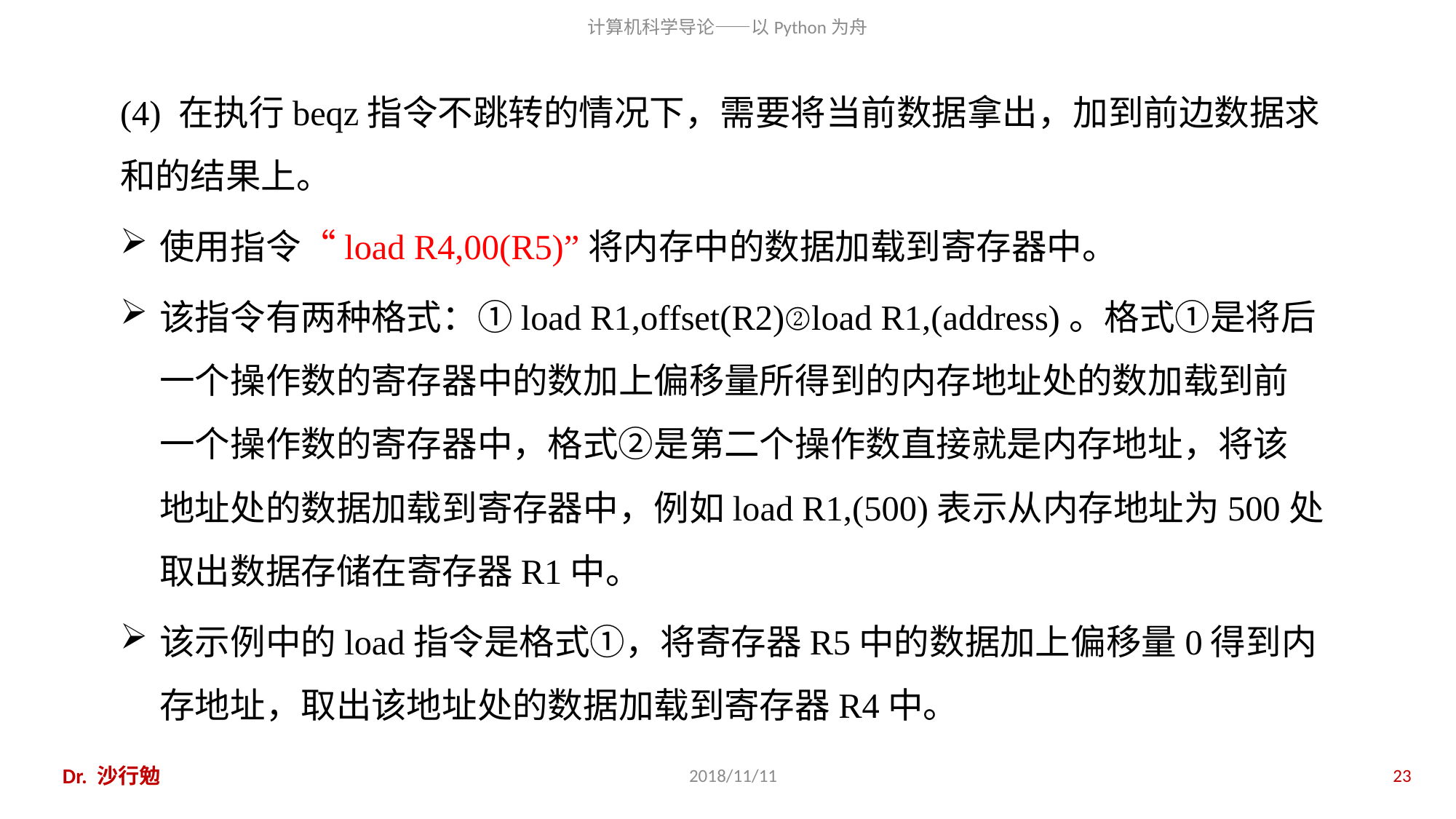

(4) 在执行beqz指令不跳转的情况下，需要将当前数据拿出，加到前边数据求和的结果上。
使用指令“load R4,00(R5)”将内存中的数据加载到寄存器中。
该指令有两种格式：①load R1,offset(R2)②load R1,(address)。格式①是将后一个操作数的寄存器中的数加上偏移量所得到的内存地址处的数加载到前一个操作数的寄存器中，格式②是第二个操作数直接就是内存地址，将该地址处的数据加载到寄存器中，例如load R1,(500)表示从内存地址为500处取出数据存储在寄存器R1中。
该示例中的load指令是格式①，将寄存器R5中的数据加上偏移量0得到内存地址，取出该地址处的数据加载到寄存器R4中。
Dr. 沙行勉
2018/11/11
23